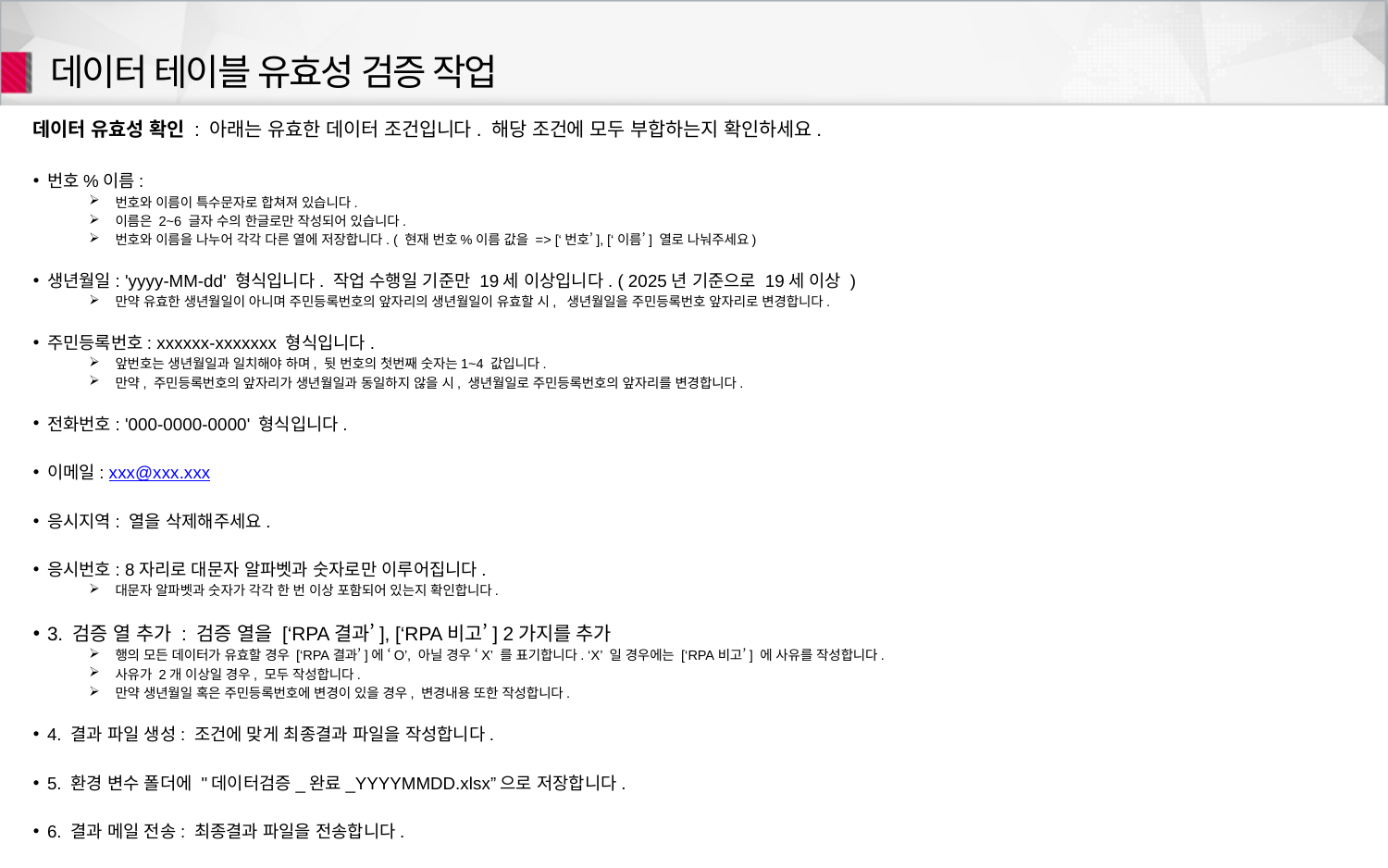

# 데이터 테이블 유효성 검증 작업
데이터 유효성 확인 : 아래는 유효한 데이터 조건입니다. 해당 조건에 모두 부합하는지 확인하세요.

번호%이름:
번호와 이름이 특수문자로 합쳐져 있습니다.
이름은 2~6 글자 수의 한글로만 작성되어 있습니다.
번호와 이름을 나누어 각각 다른 열에 저장합니다. ( 현재 번호%이름 값을 => [‘번호’], [‘이름’] 열로 나눠주세요)

생년월일: 'yyyy-MM-dd' 형식입니다. 작업 수행일 기준만 19세 이상입니다. ( 2025년 기준으로 19세 이상 )
만약 유효한 생년월일이 아니며 주민등록번호의 앞자리의 생년월일이 유효할 시,  생년월일을 주민등록번호 앞자리로 변경합니다.

주민등록번호: xxxxxx-xxxxxxx 형식입니다.
앞번호는 생년월일과 일치해야 하며, 뒷 번호의 첫번째 숫자는1~4 값입니다.
만약, 주민등록번호의 앞자리가 생년월일과 동일하지 않을 시, 생년월일로 주민등록번호의 앞자리를 변경합니다.

전화번호: '000-0000-0000' 형식입니다.

이메일: xxx@xxx.xxx

응시지역: 열을 삭제해주세요.

응시번호: 8자리로 대문자 알파벳과 숫자로만 이루어집니다.
대문자 알파벳과 숫자가 각각 한 번 이상 포함되어 있는지 확인합니다.

3. 검증 열 추가 : 검증 열을 [‘RPA결과’], [‘RPA비고’] 2가지를 추가
행의 모든 데이터가 유효할 경우 [‘RPA결과’]에 ‘O’, 아닐 경우 ‘X’ 를 표기합니다. ‘X’ 일 경우에는 [‘RPA비고’] 에 사유를 작성합니다.
사유가 2개 이상일 경우, 모두 작성합니다.
만약 생년월일 혹은 주민등록번호에 변경이 있을 경우, 변경내용 또한 작성합니다.

4. 결과 파일 생성: 조건에 맞게 최종결과 파일을 작성합니다.

5. 환경 변수 폴더에 "데이터검증_완료_YYYYMMDD.xlsx”으로 저장합니다.

6. 결과 메일 전송: 최종결과 파일을 전송합니다.